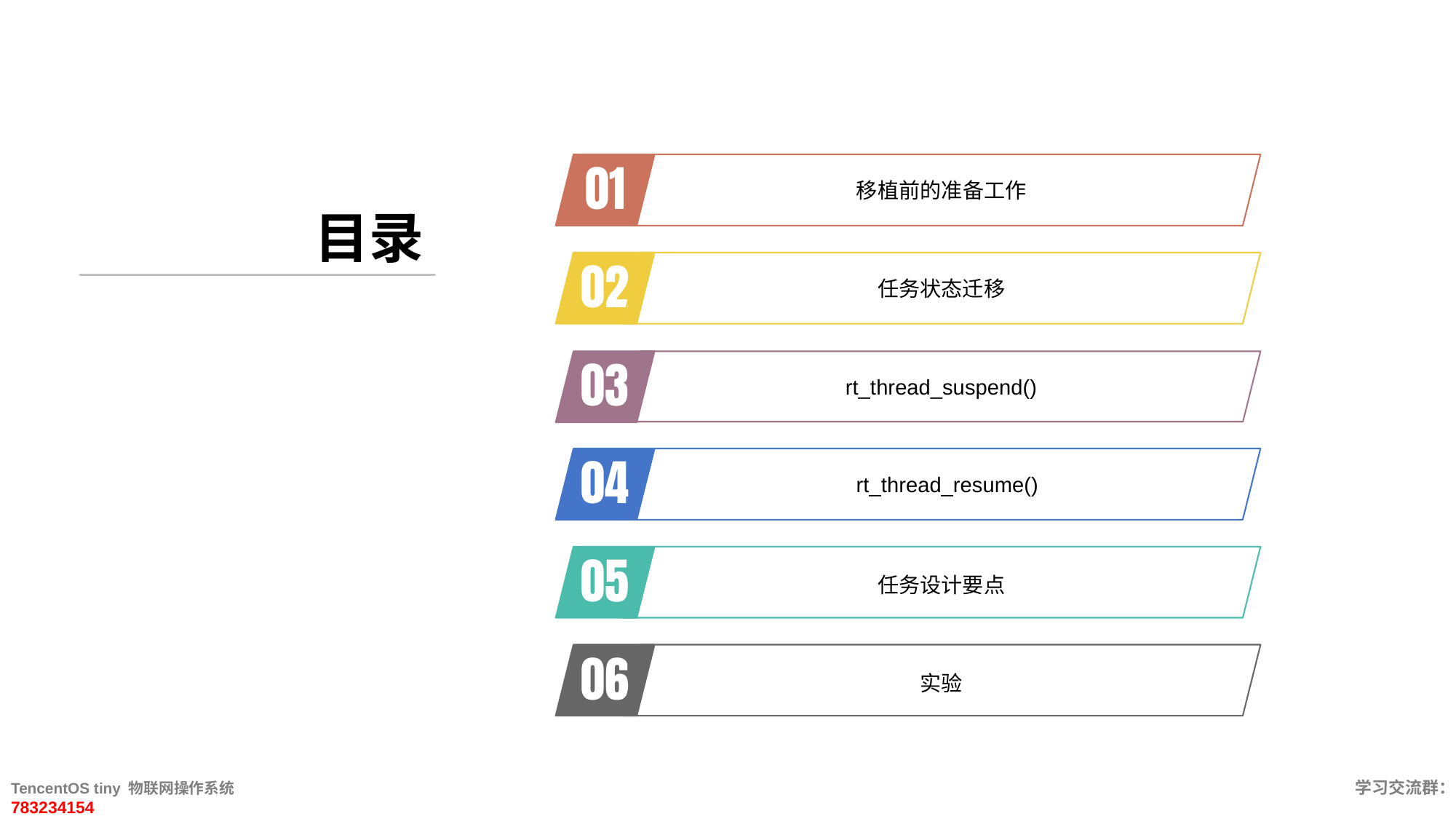

目录
01
移植前的准备工作
02
任务状态迁移
rt_thread_suspend()
03
04
rt_thread_resume()
05
任务设计要点
06
实验
TencentOS tiny 物联网操作系统										          学习交流群：783234154